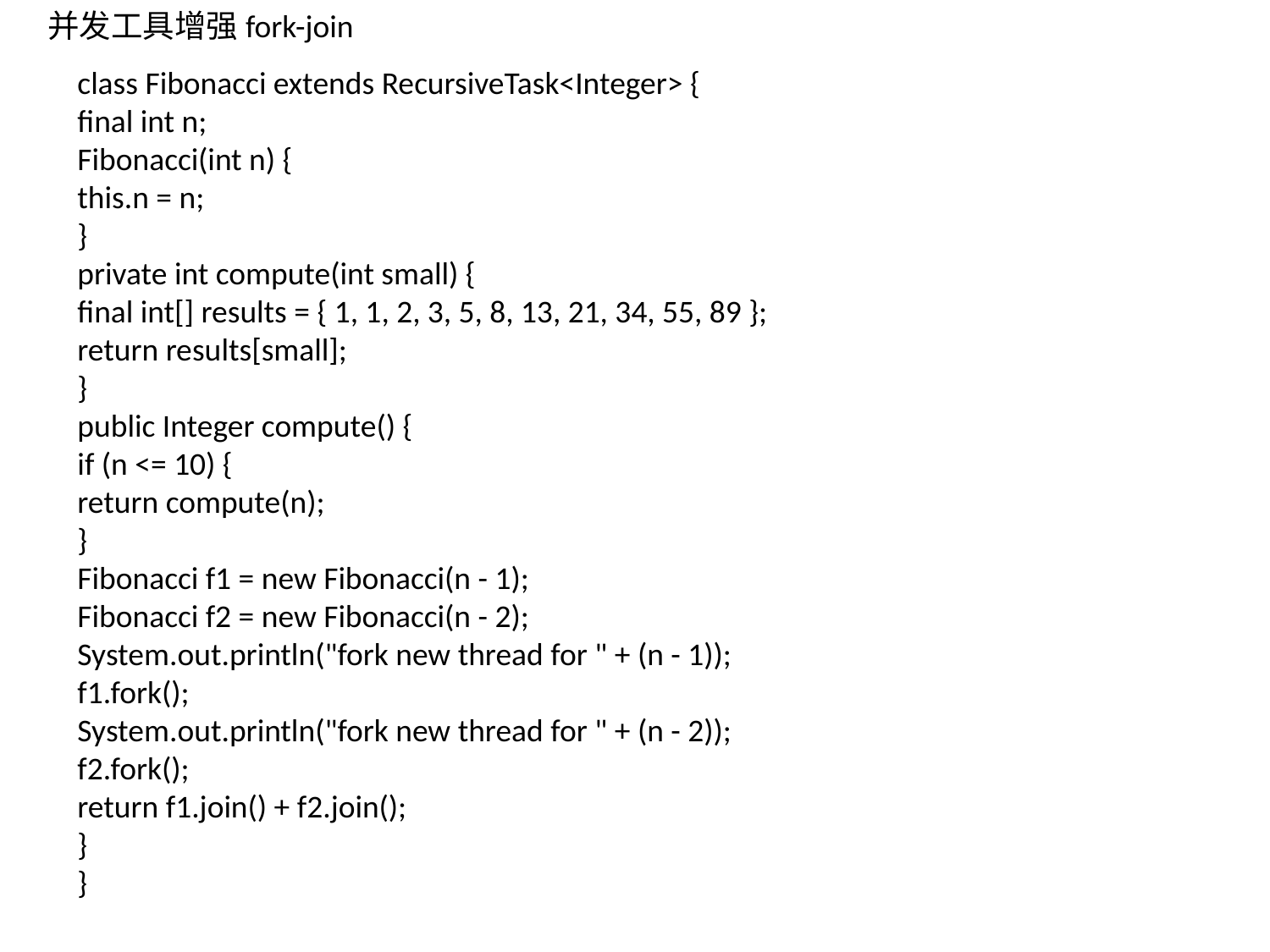

并发工具增强fork-join
class Fibonacci extends RecursiveTask<Integer> {
final int n;
Fibonacci(int n) {
this.n = n;
}
private int compute(int small) {
final int[] results = { 1, 1, 2, 3, 5, 8, 13, 21, 34, 55, 89 };
return results[small];
}
public Integer compute() {
if (n <= 10) {
return compute(n);
}
Fibonacci f1 = new Fibonacci(n - 1);
Fibonacci f2 = new Fibonacci(n - 2);
System.out.println("fork new thread for " + (n - 1));
f1.fork();
System.out.println("fork new thread for " + (n - 2));
f2.fork();
return f1.join() + f2.join();
}
}